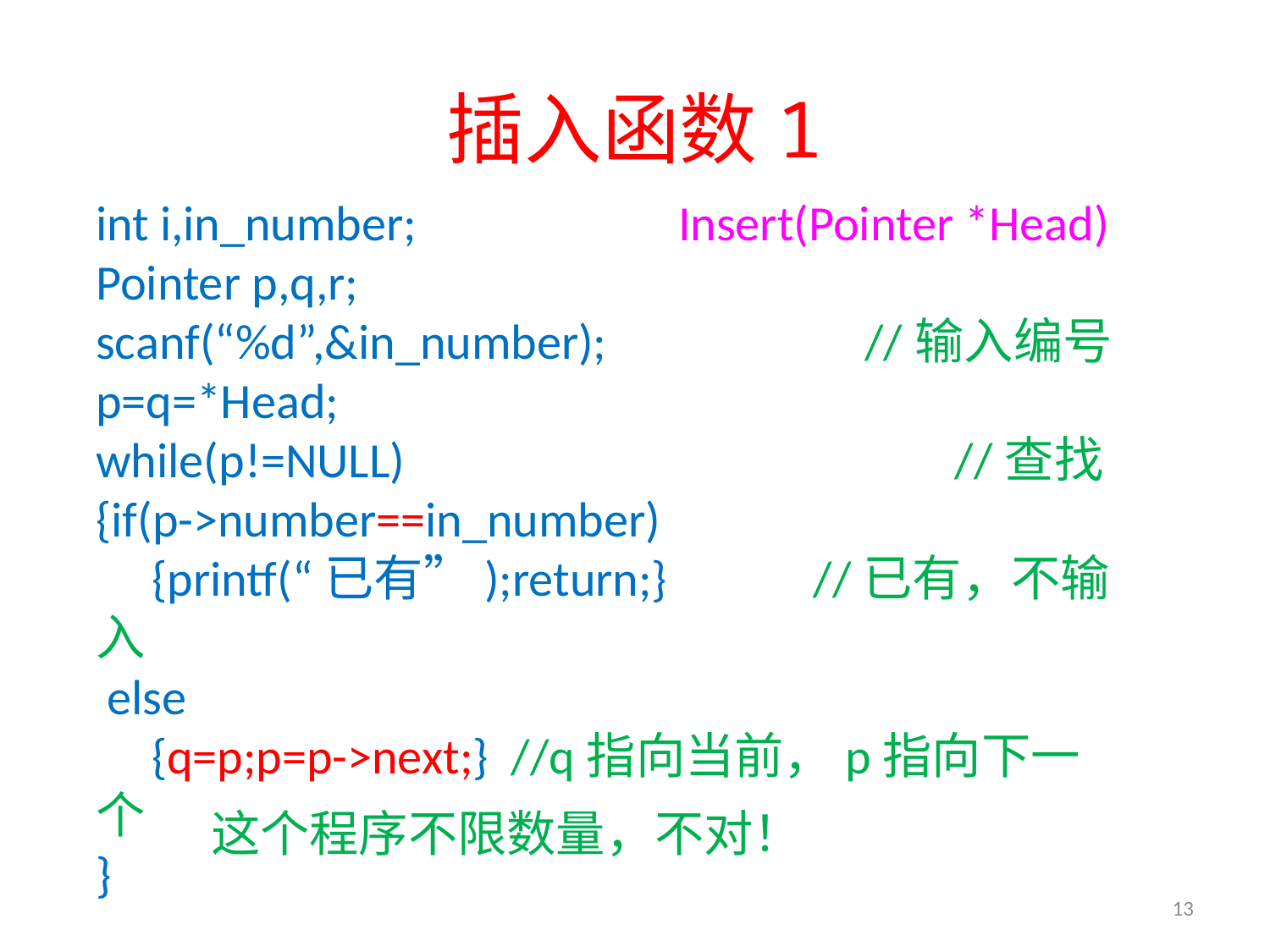

# 插入函数1
int i,in_number;
Pointer p,q,r;
scanf(“%d”,&in_number);                       //输入编号
p=q=*Head;
while(p!=NULL)                                                 //查找
{if(p->number==in_number)
     {printf(“已有”);return;}             //已有，不输入
 else
     {q=p;p=p->next;}  //q指向当前，p指向下一个
}
Insert(Pointer *Head)
这个程序不限数量，不对！
13